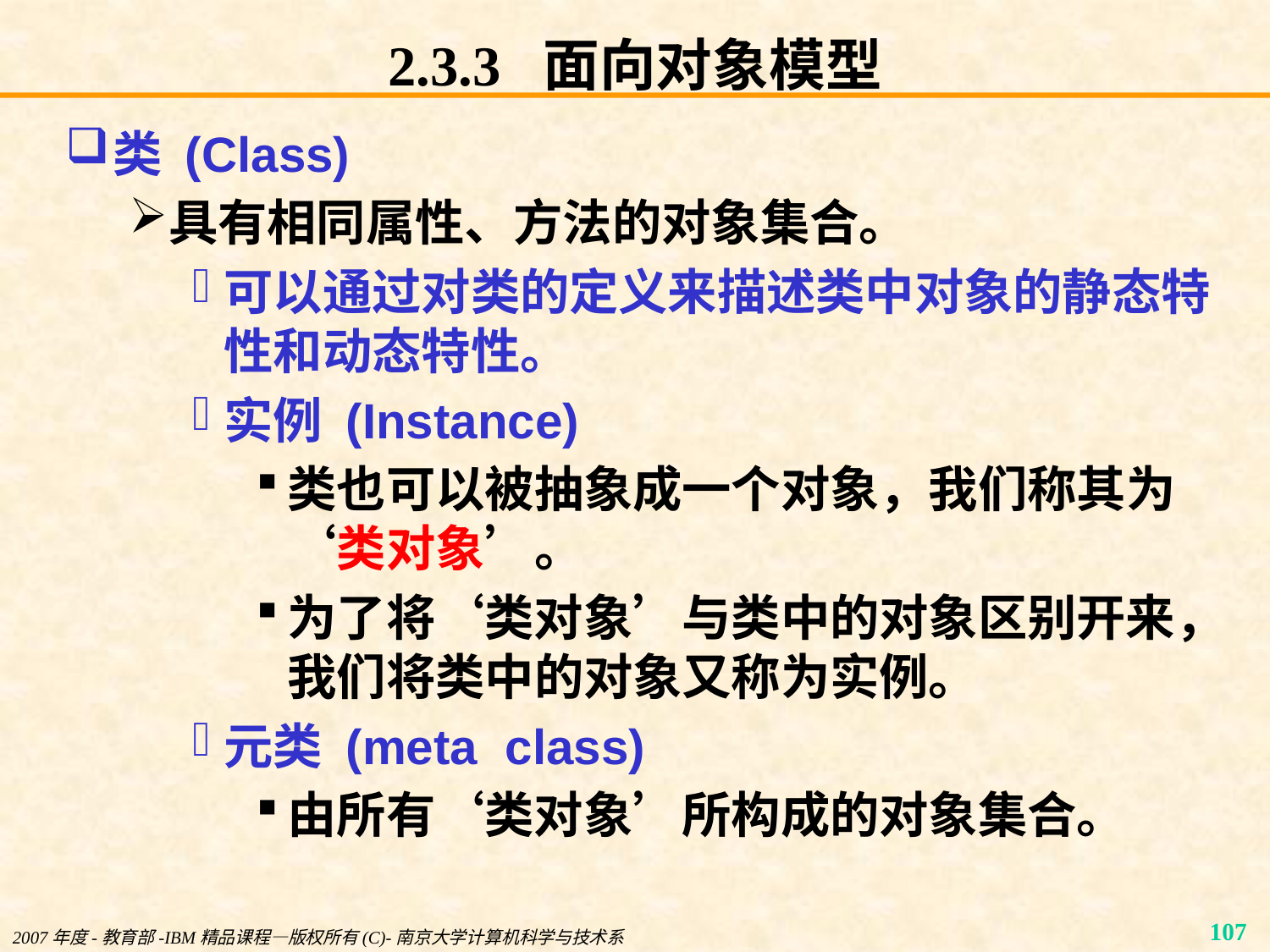

# 2.3.3  面向对象模型
类 (Class)
具有相同属性、方法的对象集合。
可以通过对类的定义来描述类中对象的静态特性和动态特性。
实例 (Instance)
类也可以被抽象成一个对象，我们称其为‘类对象’。
为了将‘类对象’与类中的对象区别开来，我们将类中的对象又称为实例。
元类 (meta  class)
由所有‘类对象’所构成的对象集合。
107
2007年度-教育部-IBM精品课程—版权所有(C)-南京大学计算机科学与技术系